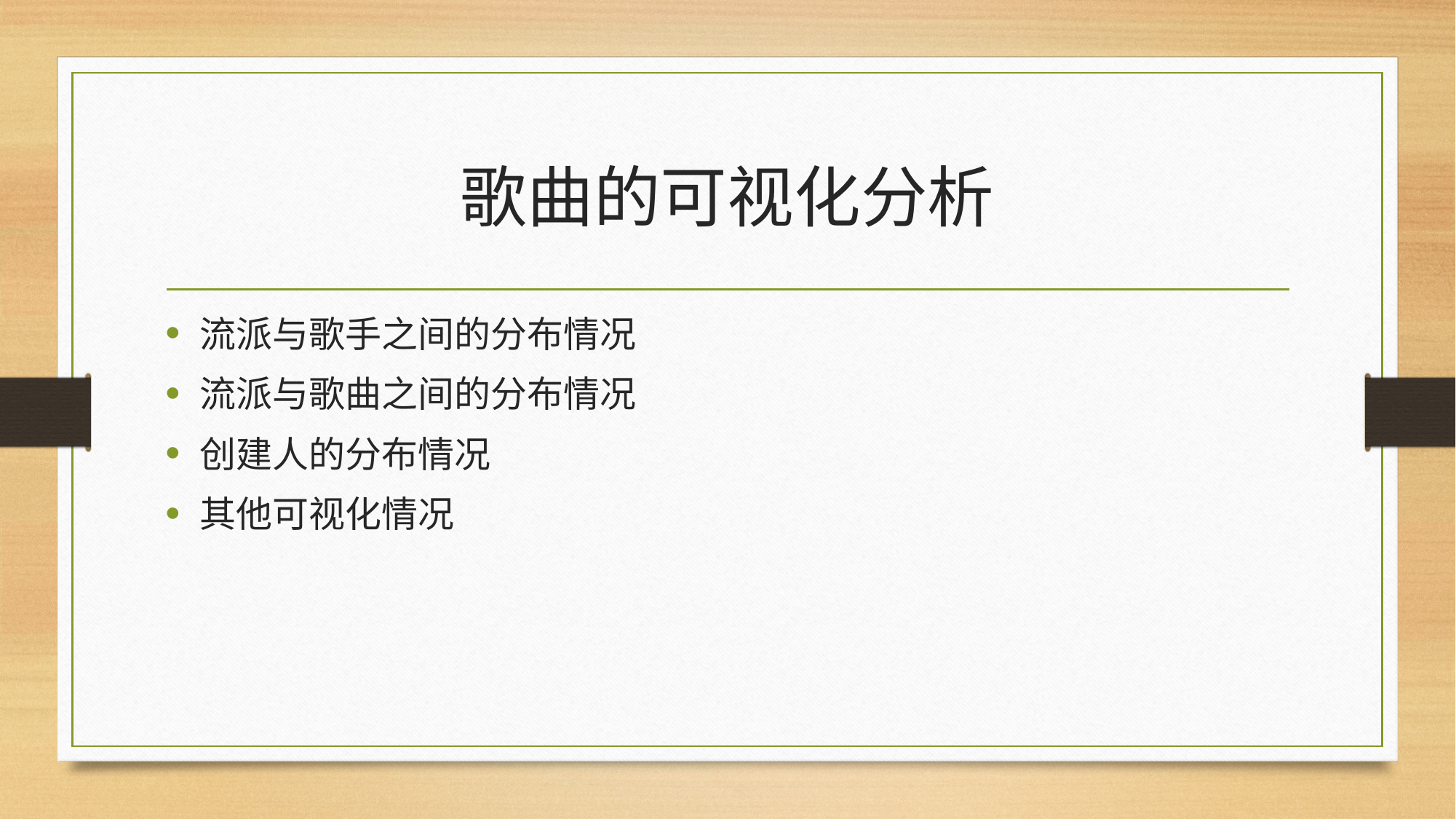

# 歌曲的可视化分析
流派与歌手之间的分布情况
流派与歌曲之间的分布情况
创建人的分布情况
其他可视化情况